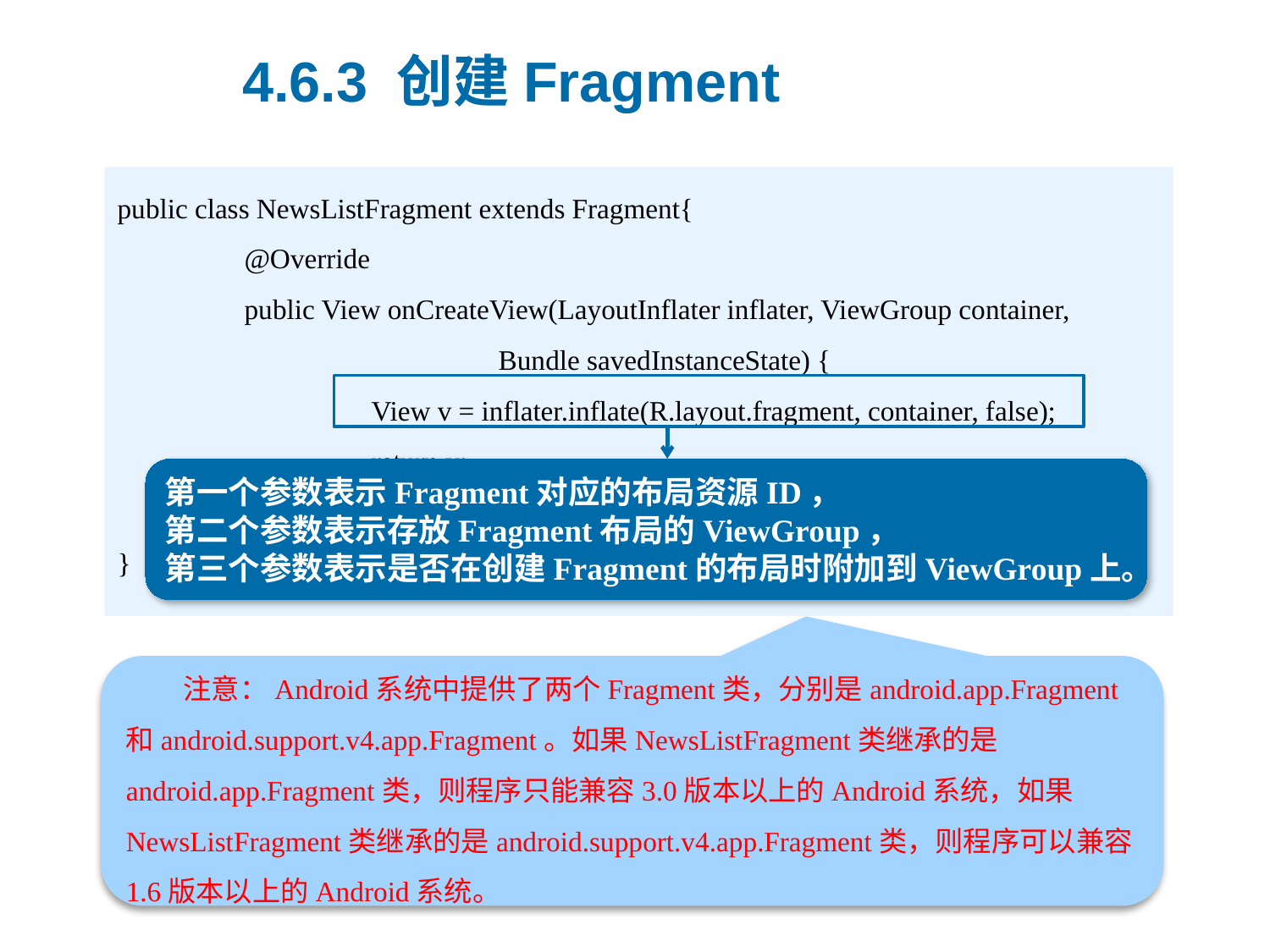

4.6.3 创建Fragment

public class NewsListFragment extends Fragment{
	@Override
	public View onCreateView(LayoutInflater inflater, ViewGroup container,
			Bundle savedInstanceState) {
		View v = inflater.inflate(R.layout.fragment, container, false);
		return v;
	}
}

第一个参数表示Fragment对应的布局资源ID，
第二个参数表示存放Fragment布局的ViewGroup，
第三个参数表示是否在创建Fragment的布局时附加到ViewGroup上。
        注意：Android系统中提供了两个Fragment类，分别是android.app.Fragment和android.support.v4.app.Fragment。如果NewsListFragment类继承的是android.app.Fragment类，则程序只能兼容3.0版本以上的Android系统，如果NewsListFragment类继承的是android.support.v4.app.Fragment类，则程序可以兼容1.6版本以上的Android系统。